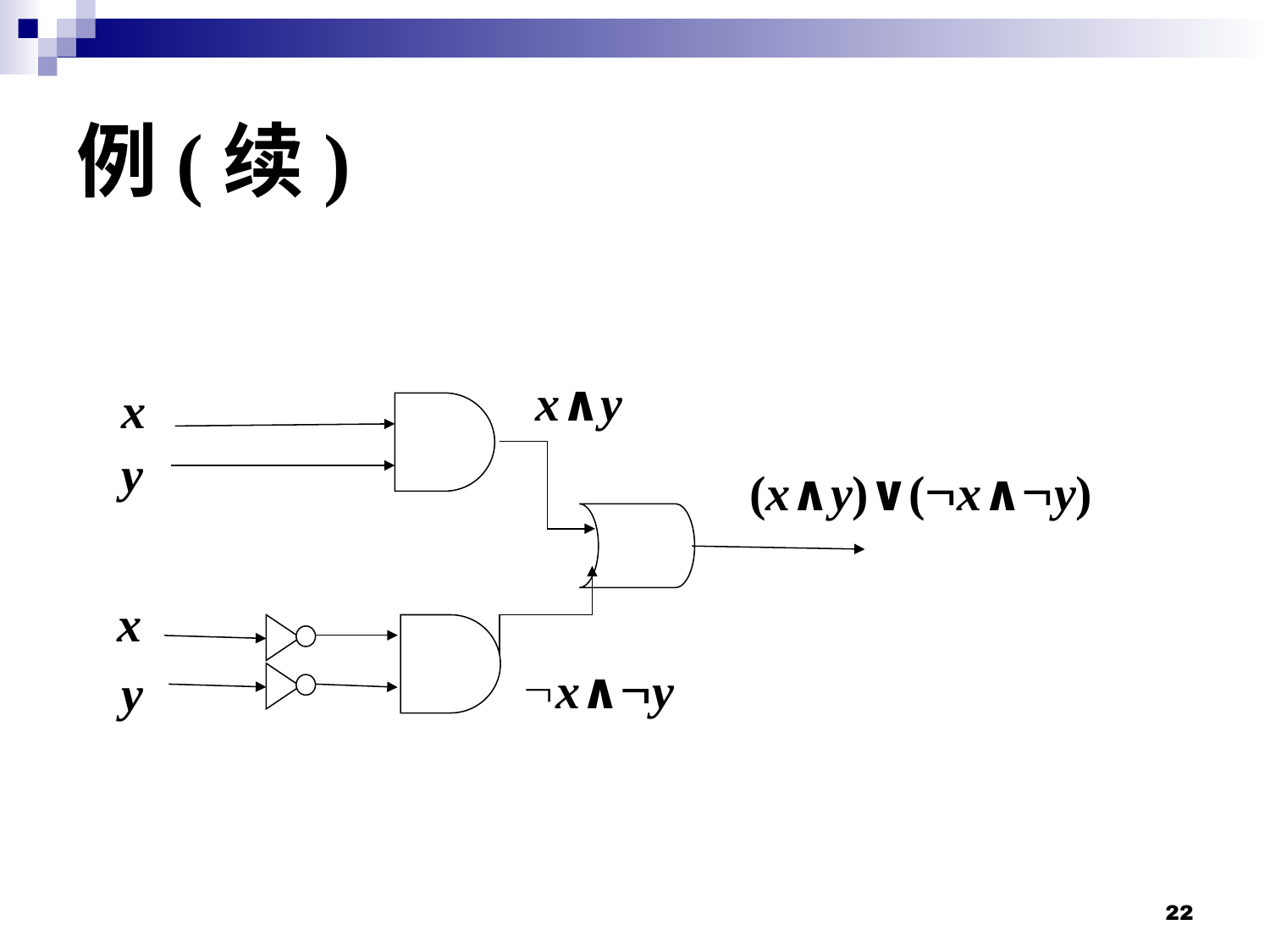

# 例(续)

x∧y
x

y
(x∧y)∨(¬x∧¬y)
x
¬x∧¬y
y
22